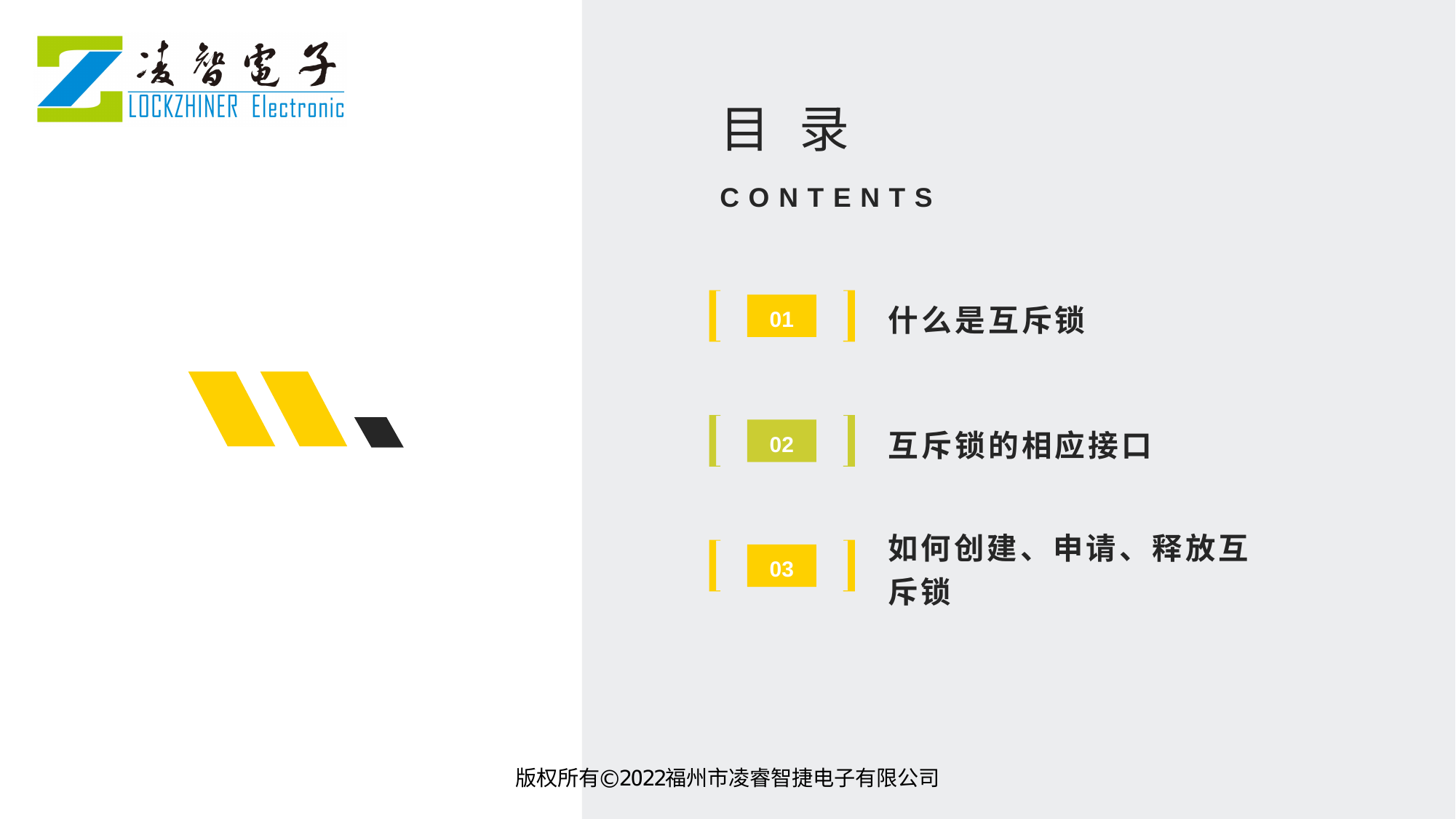

目 录
CONTENTS
什么是互斥锁

01
互斥锁的相应接口

02
如何创建、申请、释放互斥锁

03
版权所有©2022福州市凌睿智捷电子有限公司
2